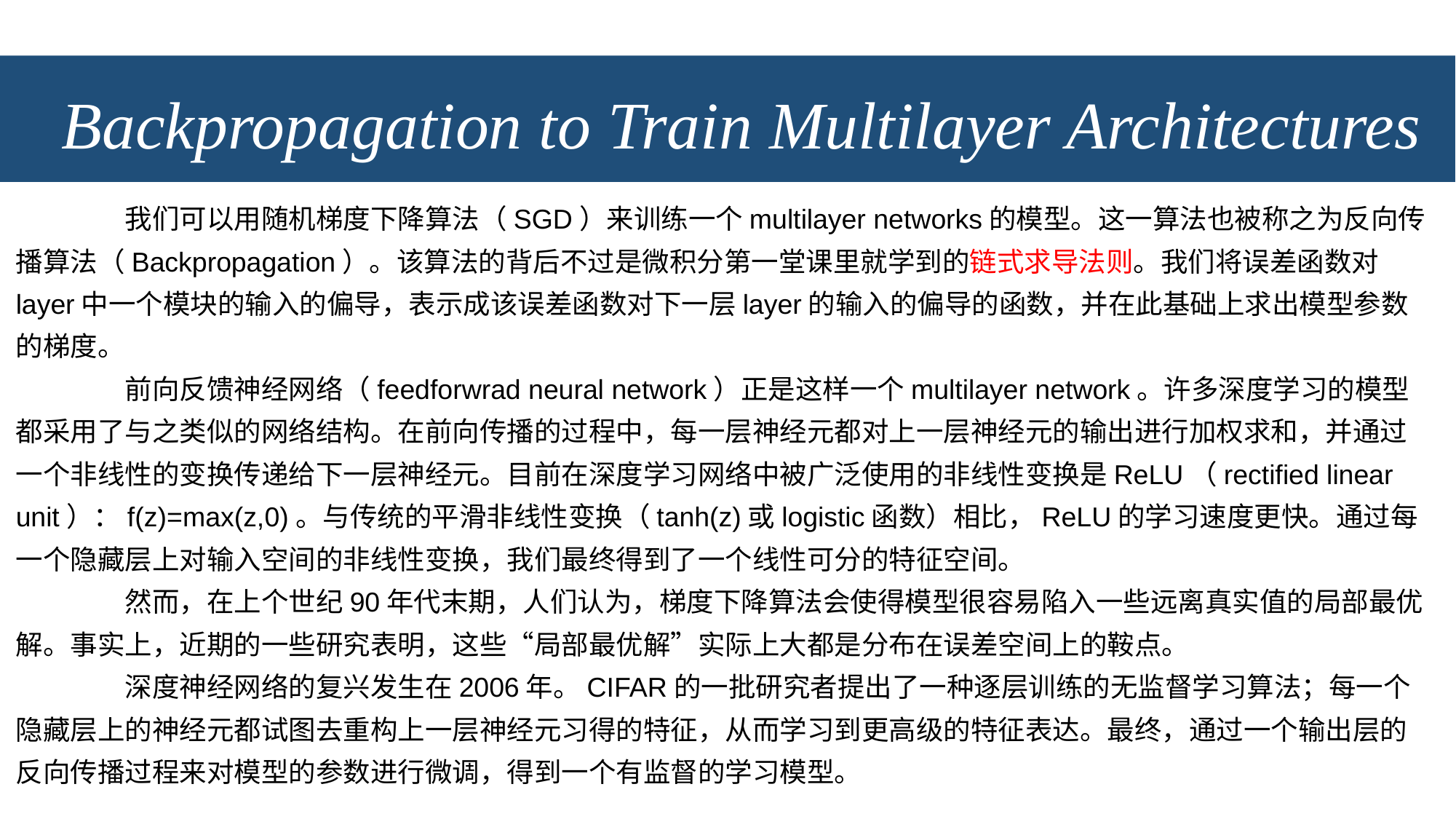

# Backpropagation to Train Multilayer Architectures

	我们可以用随机梯度下降算法（SGD）来训练一个multilayer networks的模型。这一算法也被称之为反向传播算法（Backpropagation）。该算法的背后不过是微积分第一堂课里就学到的链式求导法则。我们将误差函数对layer中一个模块的输入的偏导，表示成该误差函数对下一层layer的输入的偏导的函数，并在此基础上求出模型参数的梯度。
	前向反馈神经网络（feedforwrad neural network）正是这样一个multilayer network。许多深度学习的模型都采用了与之类似的网络结构。在前向传播的过程中，每一层神经元都对上一层神经元的输出进行加权求和，并通过一个非线性的变换传递给下一层神经元。目前在深度学习网络中被广泛使用的非线性变换是ReLU（rectified linear unit）：f(z)=max(z,0)。与传统的平滑非线性变换（tanh(z)或logistic函数）相比，ReLU的学习速度更快。通过每一个隐藏层上对输入空间的非线性变换，我们最终得到了一个线性可分的特征空间。
	然而，在上个世纪90年代末期，人们认为，梯度下降算法会使得模型很容易陷入一些远离真实值的局部最优解。事实上，近期的一些研究表明，这些“局部最优解”实际上大都是分布在误差空间上的鞍点。
	深度神经网络的复兴发生在2006年。CIFAR的一批研究者提出了一种逐层训练的无监督学习算法；每一个隐藏层上的神经元都试图去重构上一层神经元习得的特征，从而学习到更高级的特征表达。最终，通过一个输出层的反向传播过程来对模型的参数进行微调，得到一个有监督的学习模型。
：
是：